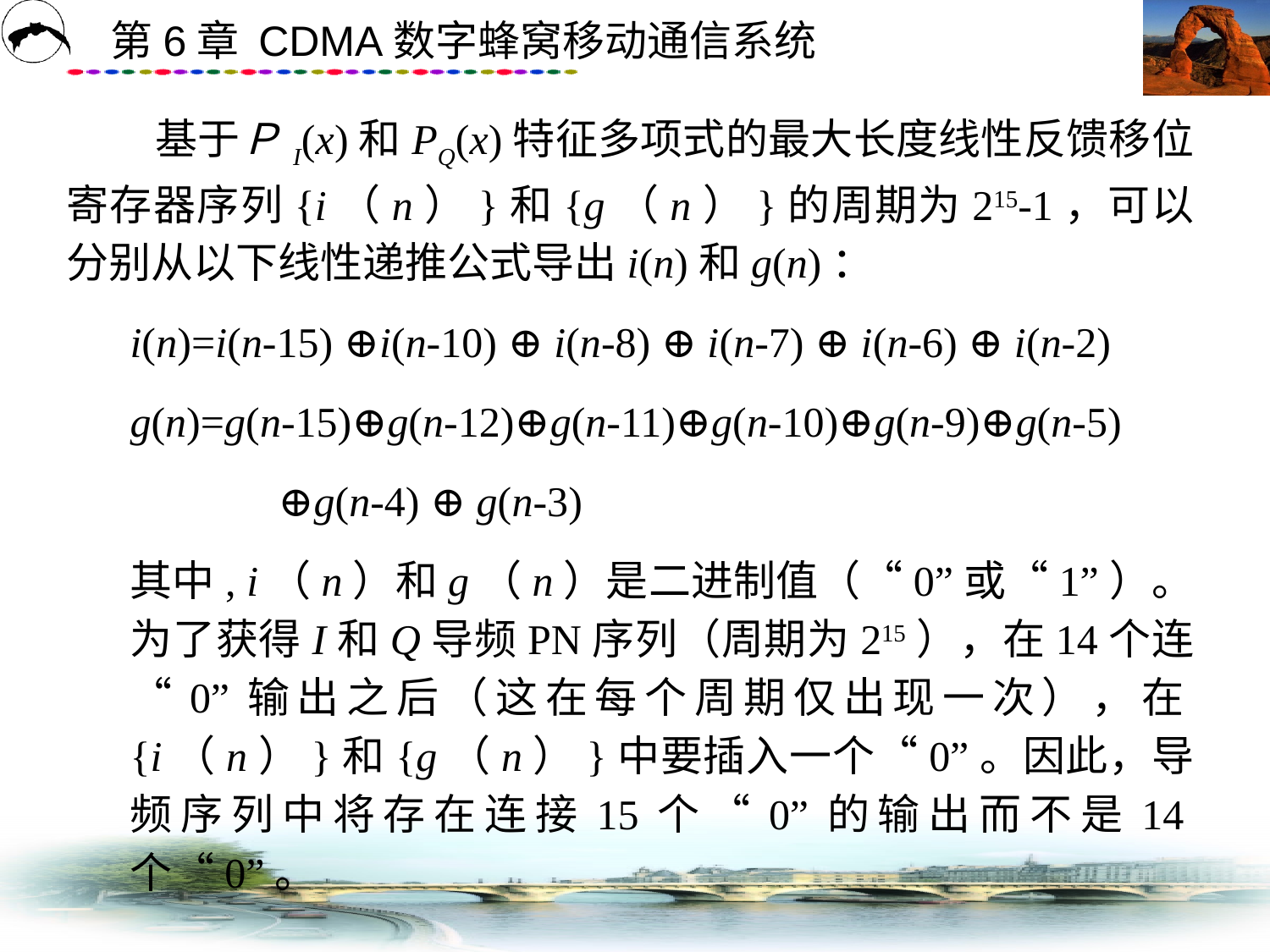

#
        基于ＰI(x)和PQ(x)特征多项式的最大长度线性反馈移位寄存器序列{i（n）}和{g（n）}的周期为215-1，可以分别从以下线性递推公式导出i(n)和g(n)：
i(n)=i(n-15) ⊕i(n-10) ⊕ i(n-8) ⊕ i(n-7) ⊕ i(n-6) ⊕ i(n-2)
g(n)=g(n-15)⊕g(n-12)⊕g(n-11)⊕g(n-10)⊕g(n-9)⊕g(n-5)
              ⊕g(n-4) ⊕ g(n-3)
其中, i（n）和g（n）是二进制值（“0”或“1”）。为了获得I和Q导频PN序列（周期为215），在14个连“0”输出之后（这在每个周期仅出现一次），在{i（n）}和{g（n）}中要插入一个“0”。因此，导频序列中将存在连接15个“0”的输出而不是14个“0”。